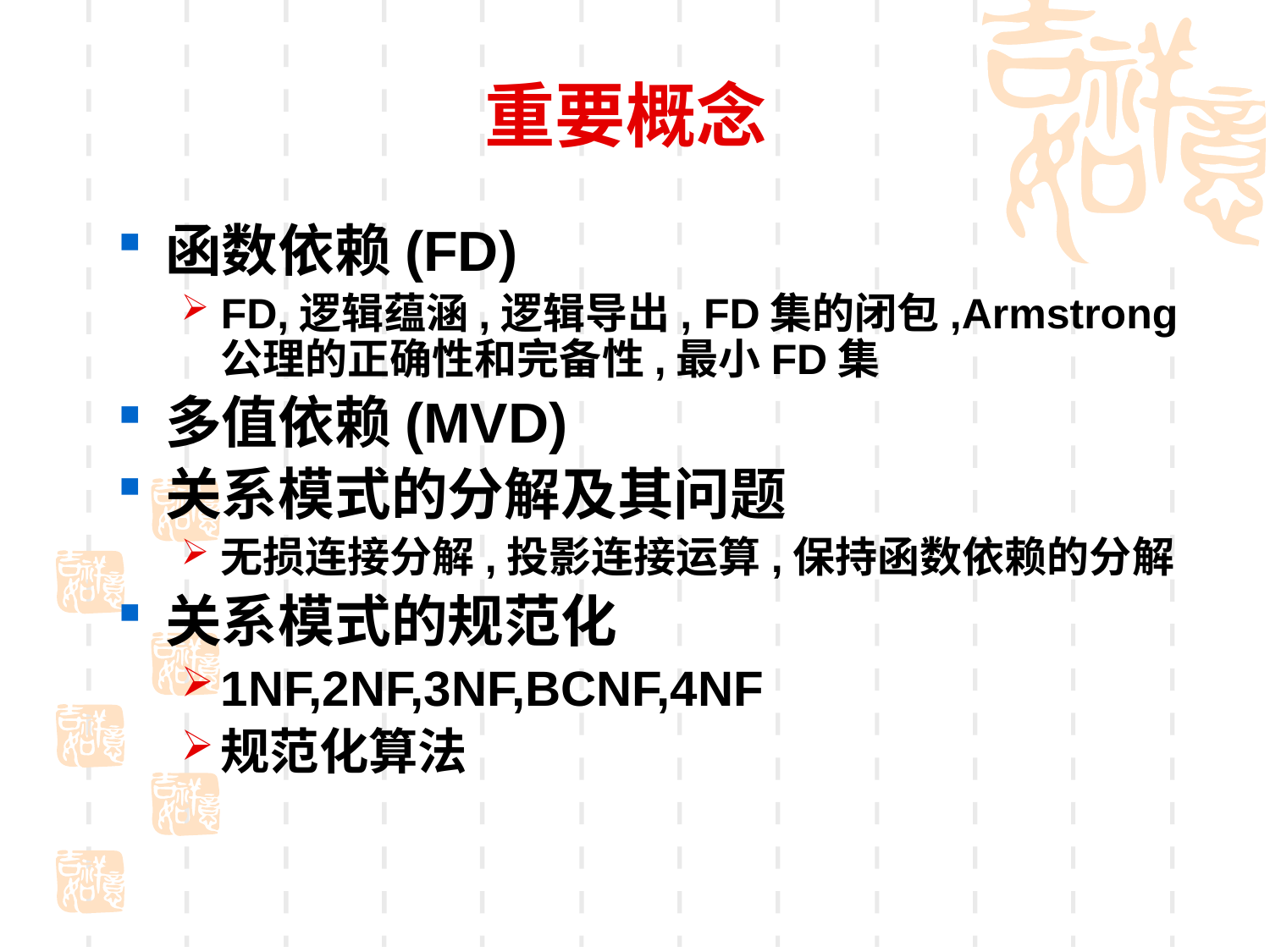

# 重要概念
函数依赖(FD)
FD,逻辑蕴涵,逻辑导出, FD集的闭包,Armstrong公理的正确性和完备性,最小FD集
多值依赖(MVD)
关系模式的分解及其问题
无损连接分解,投影连接运算,保持函数依赖的分解
关系模式的规范化
1NF,2NF,3NF,BCNF,4NF
规范化算法